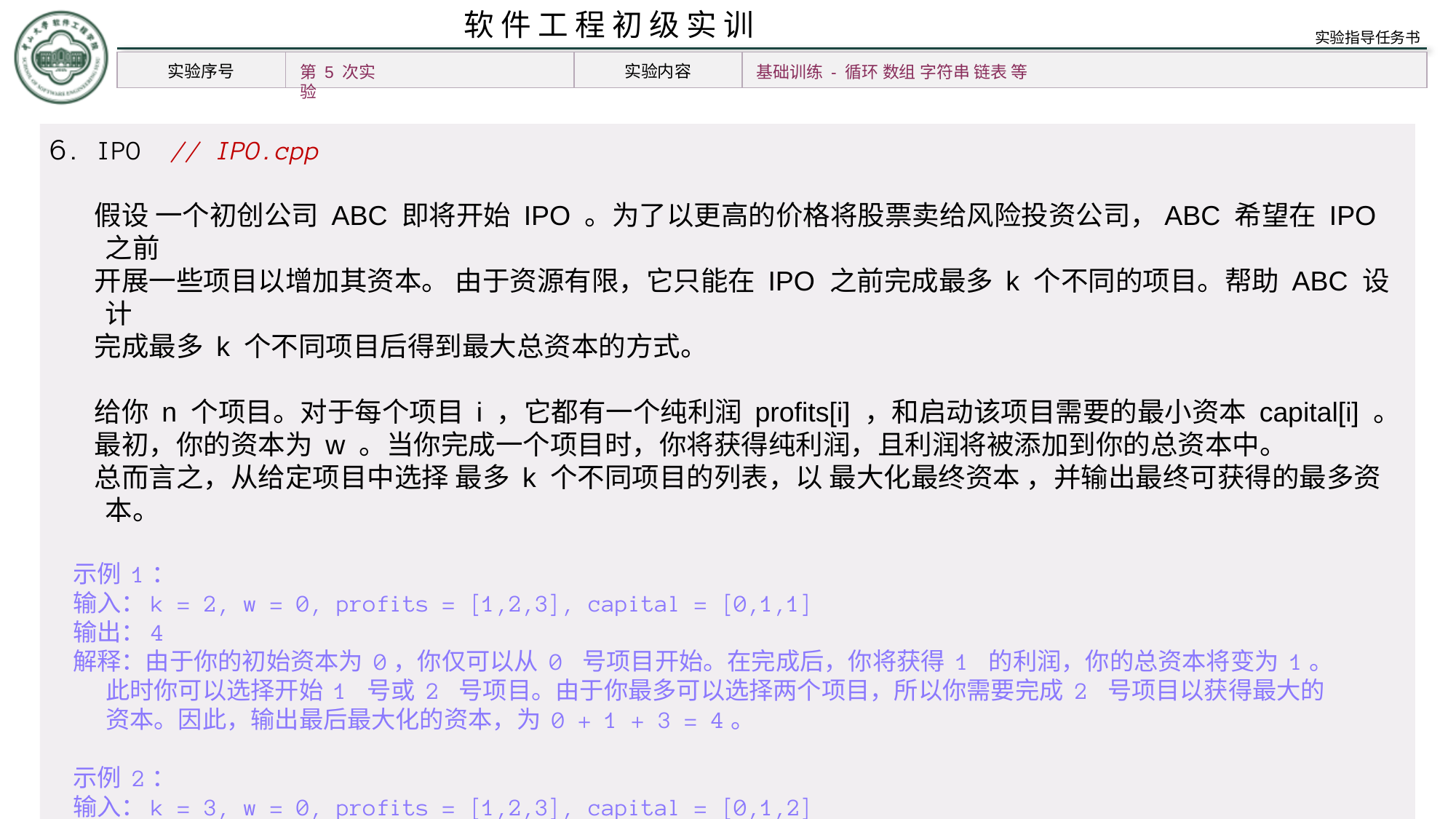

第 5 次实验
基础训练 - 循环 数组 字符串 链表 等
6. IPO  // IPO.cpp

      假设 一个初创公司 ABC 即将开始 IPO 。为了以更高的价格将股票卖给风险投资公司，ABC 希望在 IPO 之前
      开展一些项目以增加其资本。 由于资源有限，它只能在 IPO 之前完成最多 k 个不同的项目。帮助 ABC 设计
      完成最多 k 个不同项目后得到最大总资本的方式。

      给你 n 个项目。对于每个项目 i ，它都有一个纯利润 profits[i] ，和启动该项目需要的最小资本 capital[i] 。
      最初，你的资本为 w 。当你完成一个项目时，你将获得纯利润，且利润将被添加到你的总资本中。
      总而言之，从给定项目中选择 最多 k 个不同项目的列表，以 最大化最终资本 ，并输出最终可获得的最多资本。

   示例 1：
   输入：k = 2, w = 0, profits = [1,2,3], capital = [0,1,1]
   输出：4
   解释：由于你的初始资本为 0，你仅可以从 0 号项目开始。在完成后，你将获得 1 的利润，你的总资本将变为 1。
         此时你可以选择开始 1 号或 2 号项目。由于你最多可以选择两个项目，所以你需要完成 2 号项目以获得最大的
         资本。因此，输出最后最大化的资本，为 0 + 1 + 3 = 4。

   示例 2：
   输入：k = 3, w = 0, profits = [1,2,3], capital = [0,1,2]
   输出：6